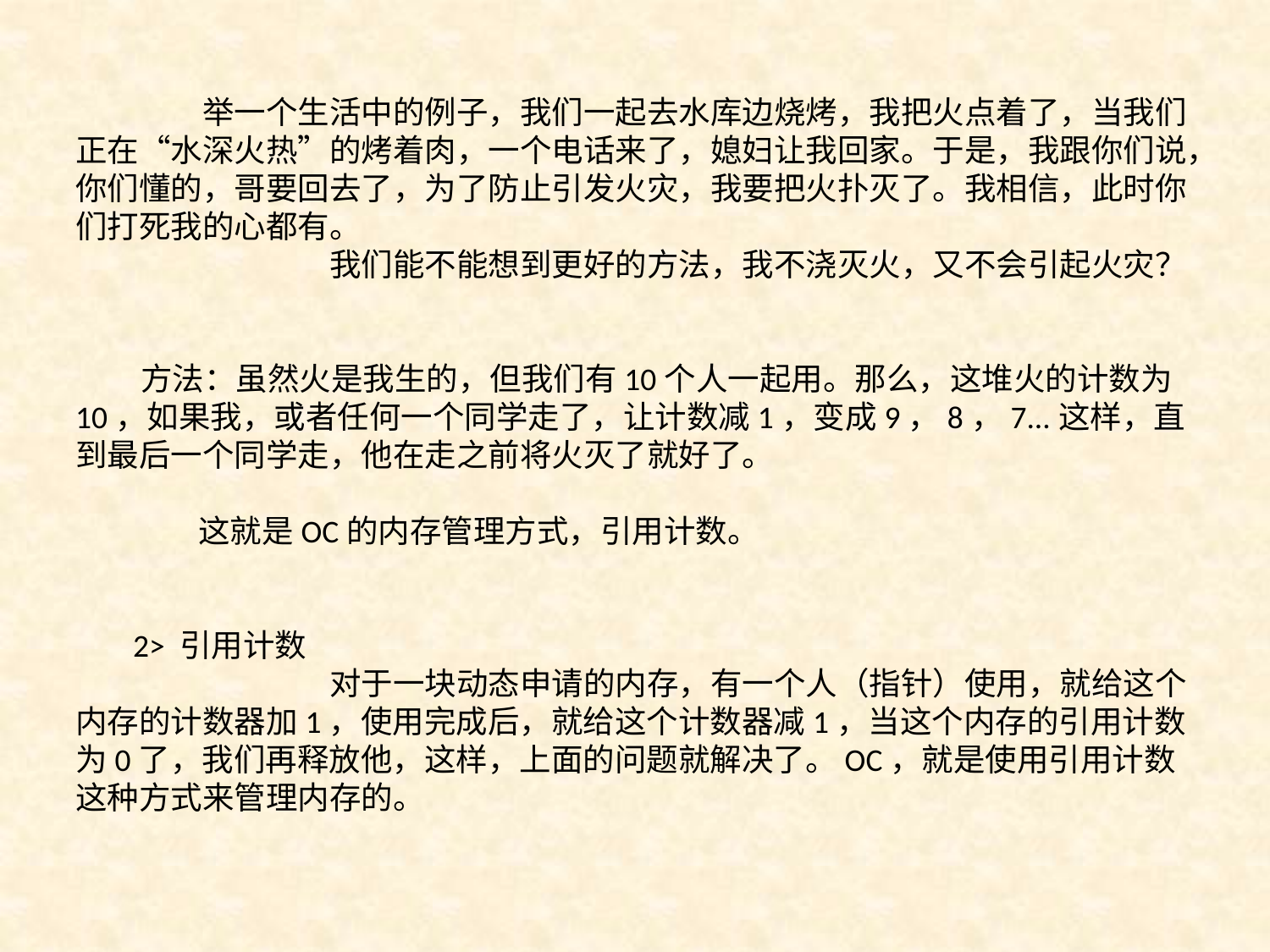

举一个生活中的例子，我们一起去水库边烧烤，我把火点着了，当我们正在“水深火热”的烤着肉，一个电话来了，媳妇让我回家。于是，我跟你们说，你们懂的，哥要回去了，为了防止引发火灾，我要把火扑灭了。我相信，此时你们打死我的心都有。
		我们能不能想到更好的方法，我不浇灭火，又不会引起火灾？

        方法：虽然火是我生的，但我们有10个人一起用。那么，这堆火的计数为10，如果我，或者任何一个同学走了，让计数减1，变成9，8，7...这样，直到最后一个同学走，他在走之前将火灭了就好了。

                这就是OC的内存管理方式，引用计数。

        2> 引用计数
		对于一块动态申请的内存，有一个人（指针）使用，就给这个内存的计数器加1，使用完成后，就给这个计数器减1，当这个内存的引用计数为0了，我们再释放他，这样，上面的问题就解决了。OC，就是使用引用计数这种方式来管理内存的。